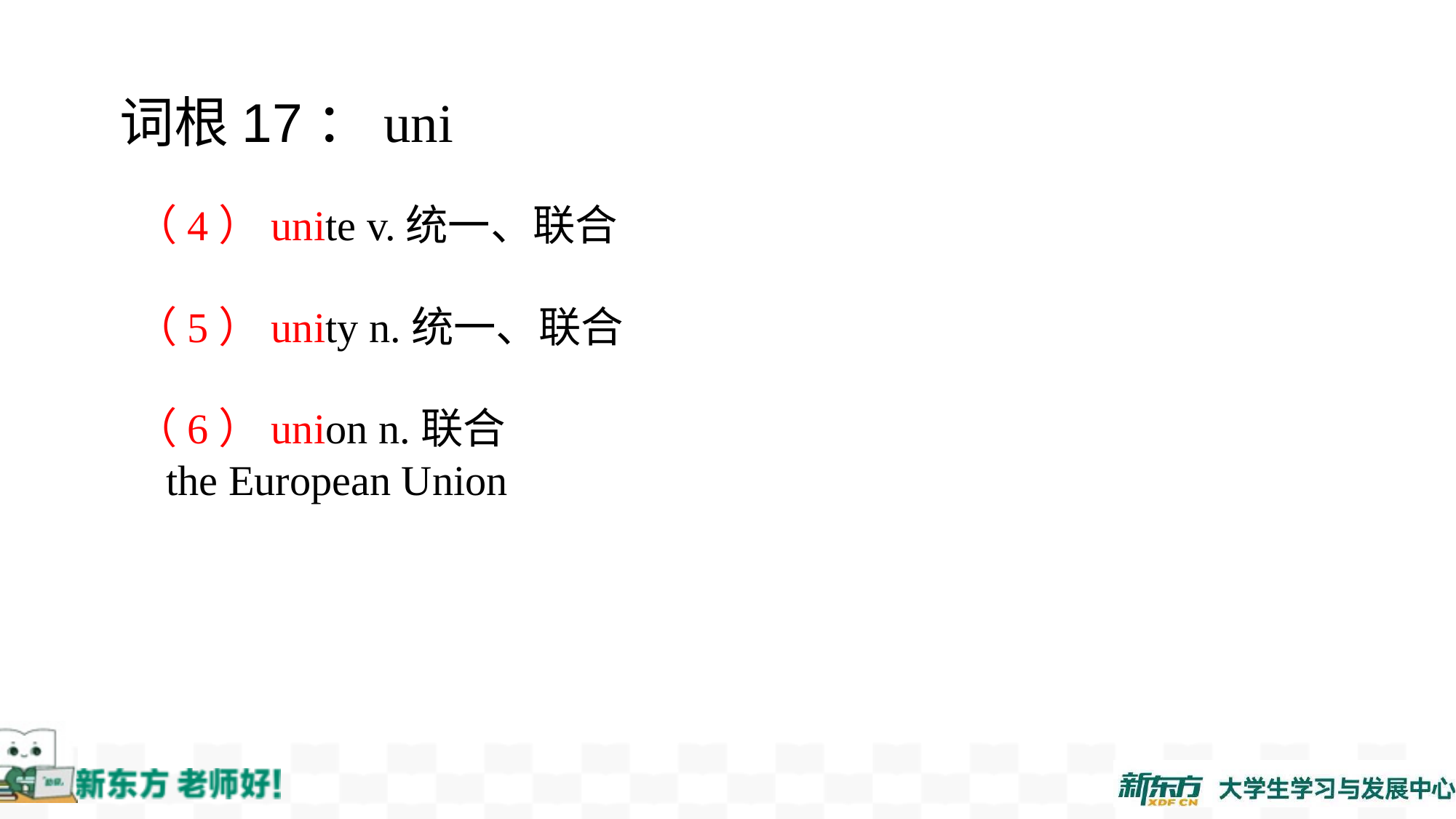

词根17：uni
（4）unite v.统一、联合

（5）unity n.统一、联合

（6）union n.联合
   the European Union